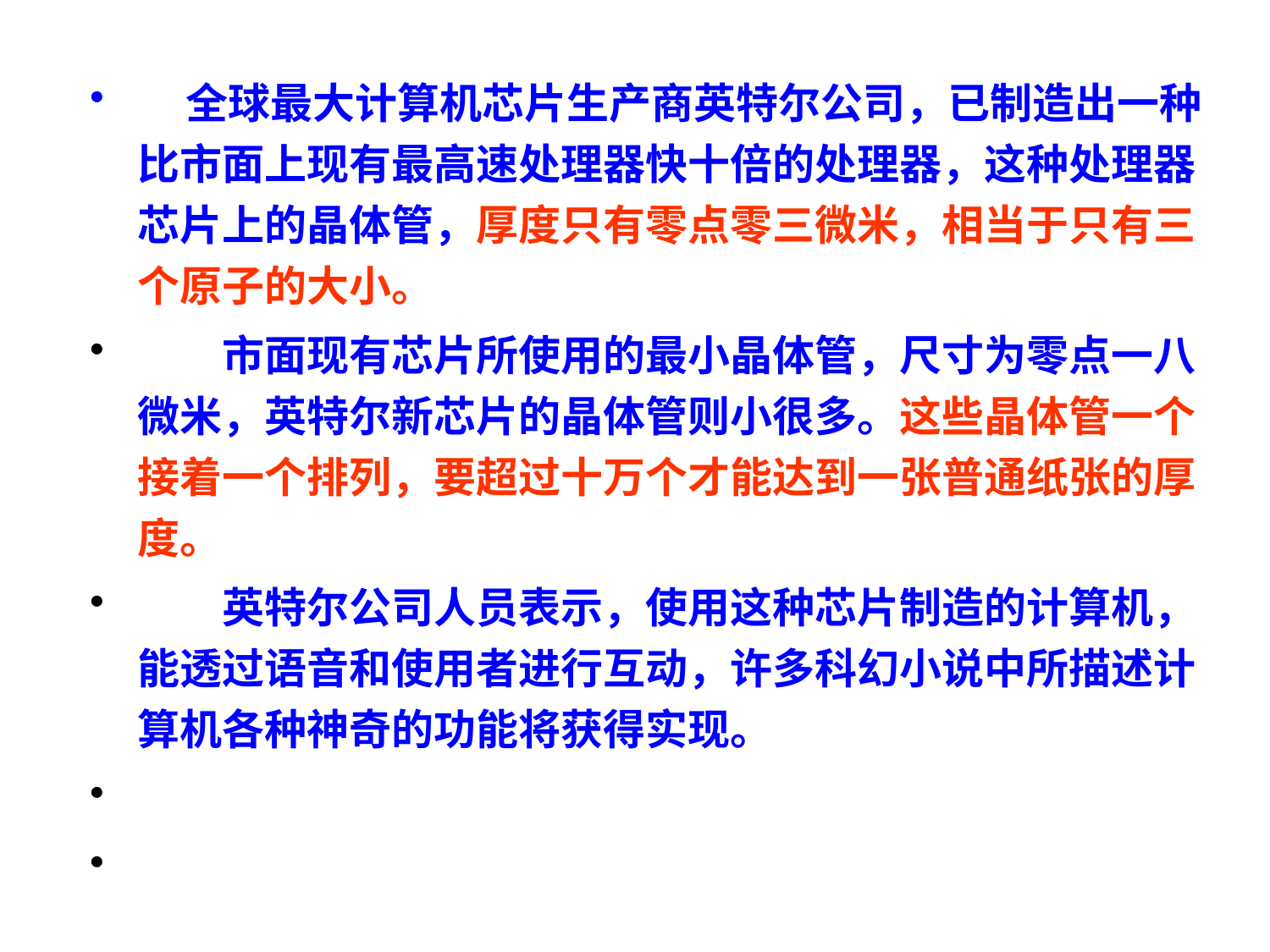

全球最大计算机芯片生产商英特尔公司，已制造出一种比市面上现有最高速处理器快十倍的处理器，这种处理器芯片上的晶体管，厚度只有零点零三微米，相当于只有三个原子的大小。
　　市面现有芯片所使用的最小晶体管，尺寸为零点一八微米，英特尔新芯片的晶体管则小很多。这些晶体管一个接着一个排列，要超过十万个才能达到一张普通纸张的厚度。
　　英特尔公司人员表示，使用这种芯片制造的计算机，能透过语音和使用者进行互动，许多科幻小说中所描述计算机各种神奇的功能将获得实现。